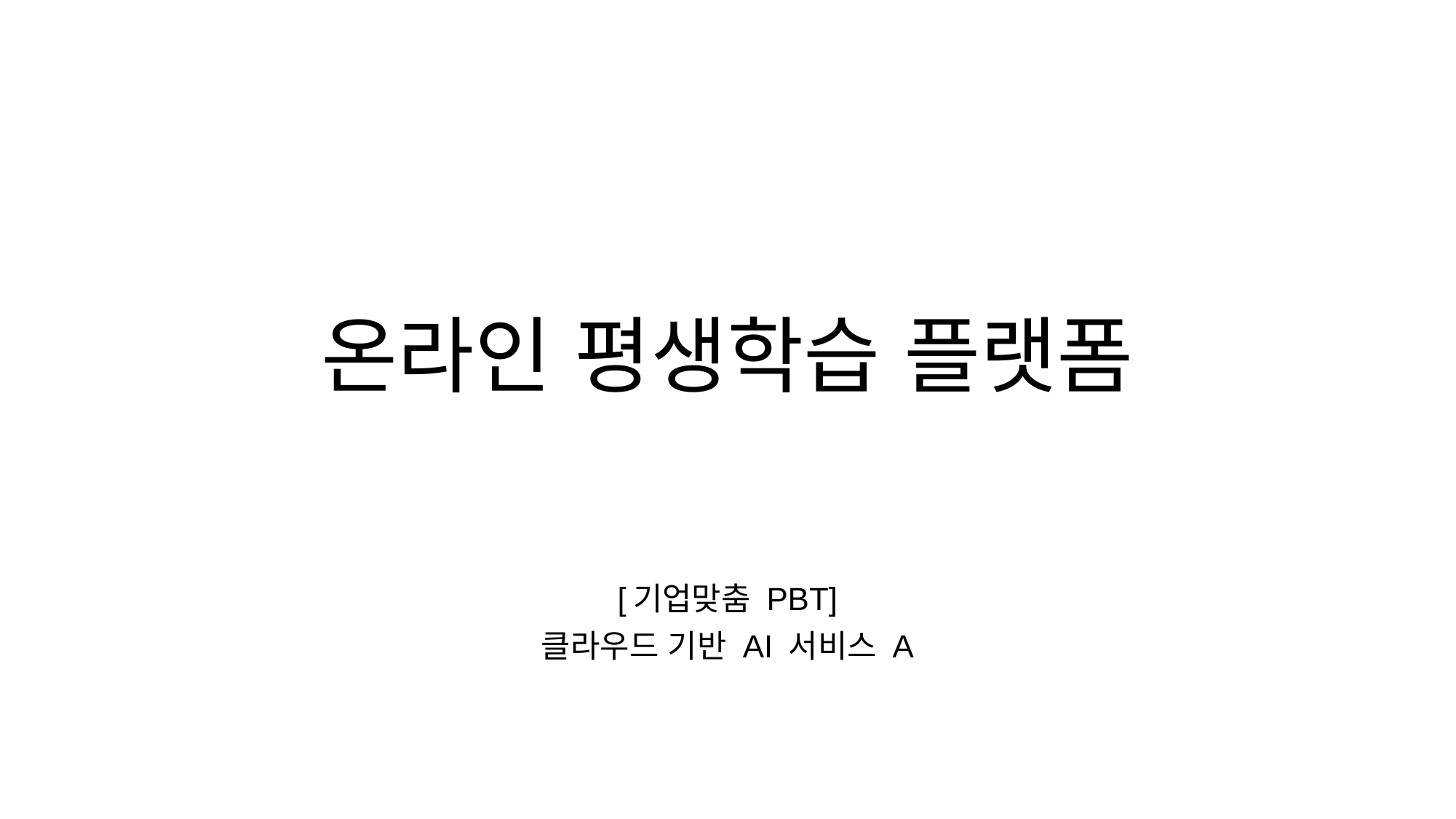

# 온라인 평생학습 플랫폼
[기업맞춤 PBT]
클라우드 기반 AI 서비스 A